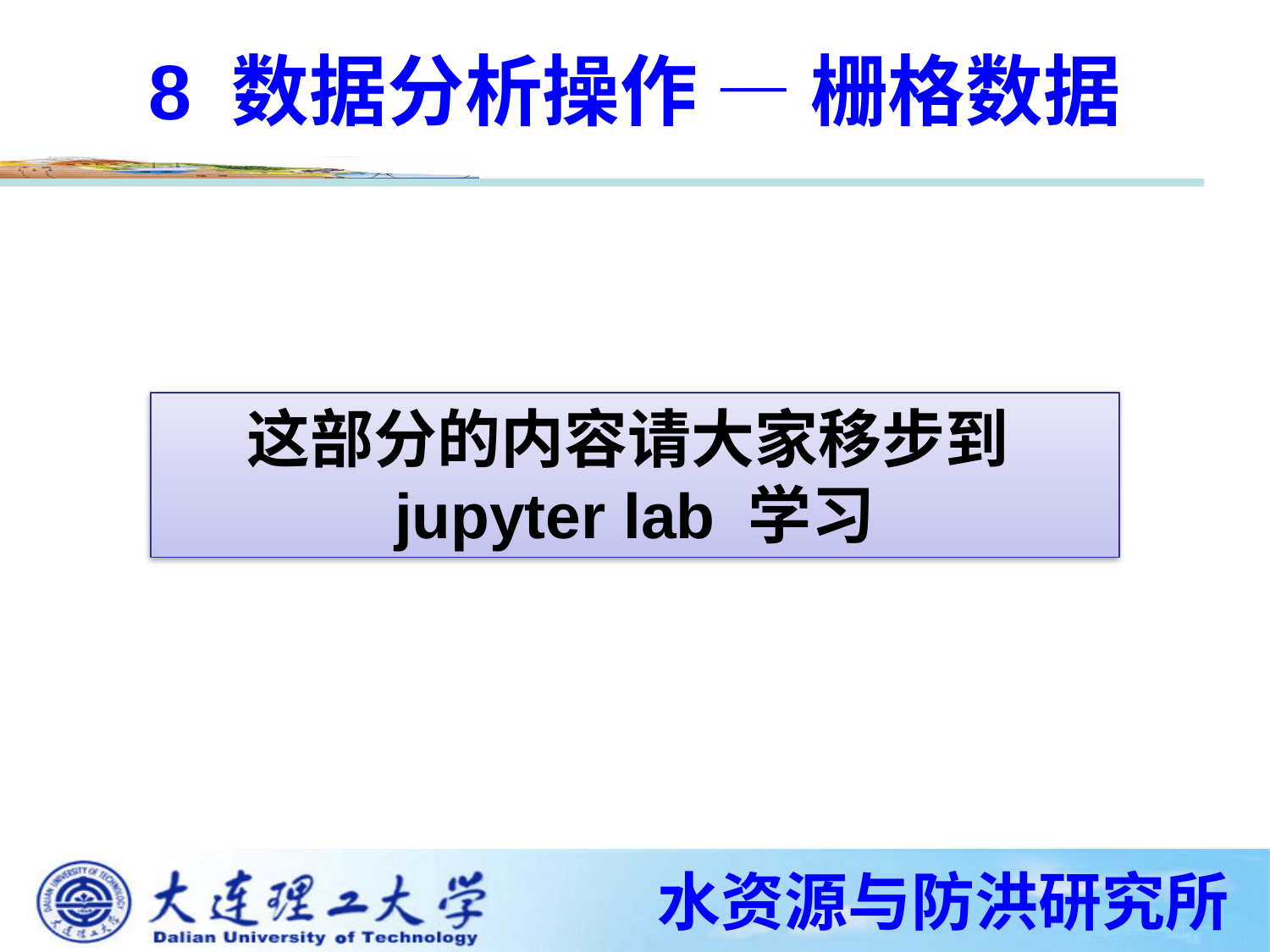

8 数据分析操作 — 栅格数据
这部分的内容请大家移步到jupyter lab 学习